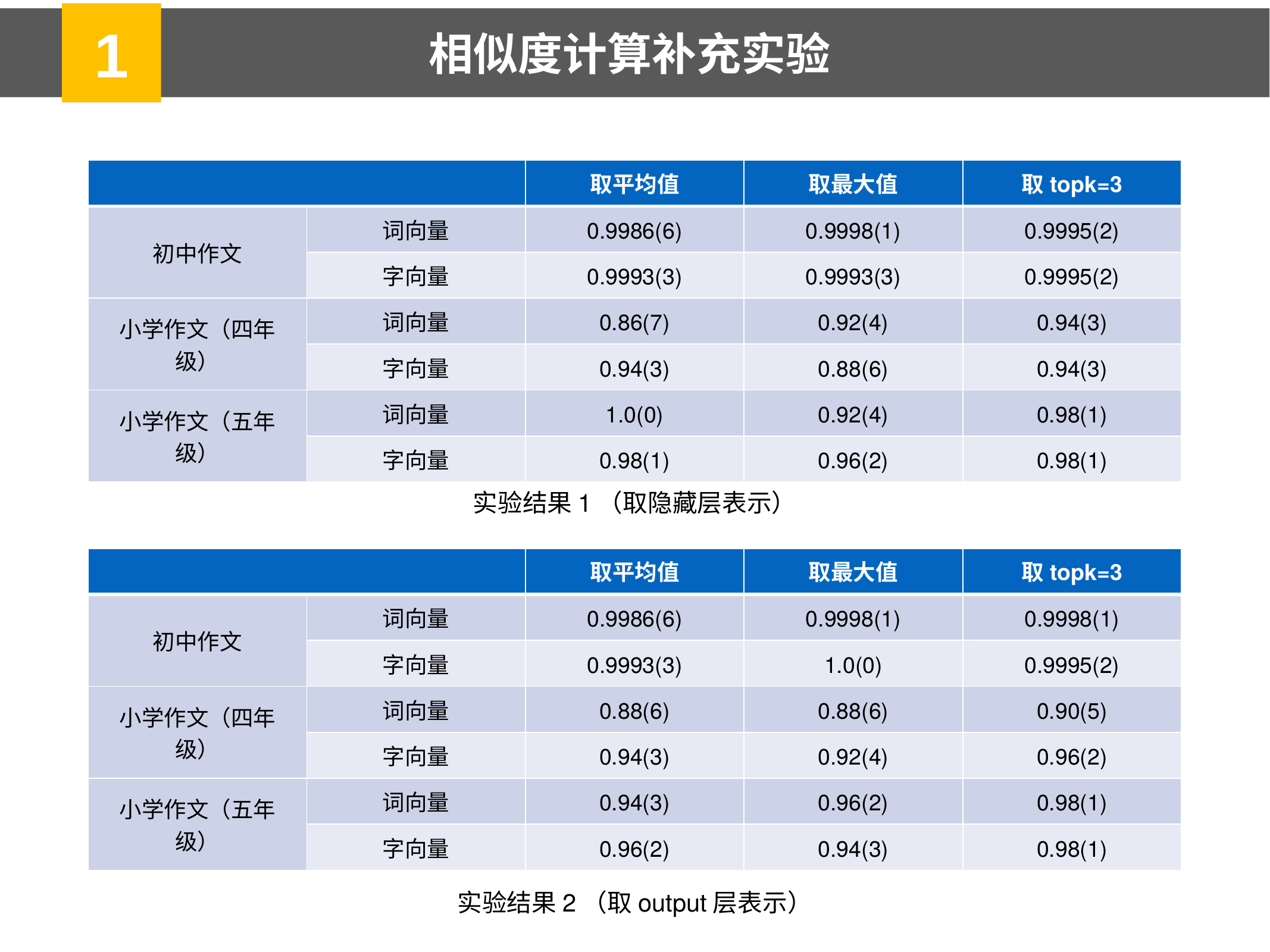

1

相似度计算补充实验
|  |  | 取平均值 | 取最大值 | 取topk=3 |
| --- | --- | --- | --- | --- |
| 初中作文 | 词向量 | 0.9986(6) | 0.9998(1) | 0.9995(2) |
|  | 字向量 | 0.9993(3) | 0.9993(3) | 0.9995(2) |
| 小学作文（四年级） | 词向量 | 0.86(7) | 0.92(4) | 0.94(3) |
|  | 字向量 | 0.94(3) | 0.88(6) | 0.94(3) |
| 小学作文（五年级） | 词向量 | 1.0(0) | 0.92(4) | 0.98(1) |
|  | 字向量 | 0.98(1) | 0.96(2) | 0.98(1) |
实验结果1（取隐藏层表示）
|  |  | 取平均值 | 取最大值 | 取topk=3 |
| --- | --- | --- | --- | --- |
| 初中作文 | 词向量 | 0.9986(6) | 0.9998(1) | 0.9998(1) |
|  | 字向量 | 0.9993(3) | 1.0(0) | 0.9995(2) |
| 小学作文（四年级） | 词向量 | 0.88(6) | 0.88(6) | 0.90(5) |
|  | 字向量 | 0.94(3) | 0.92(4) | 0.96(2) |
| 小学作文（五年级） | 词向量 | 0.94(3) | 0.96(2) | 0.98(1) |
|  | 字向量 | 0.96(2) | 0.94(3) | 0.98(1) |
实验结果2（取output层表示）